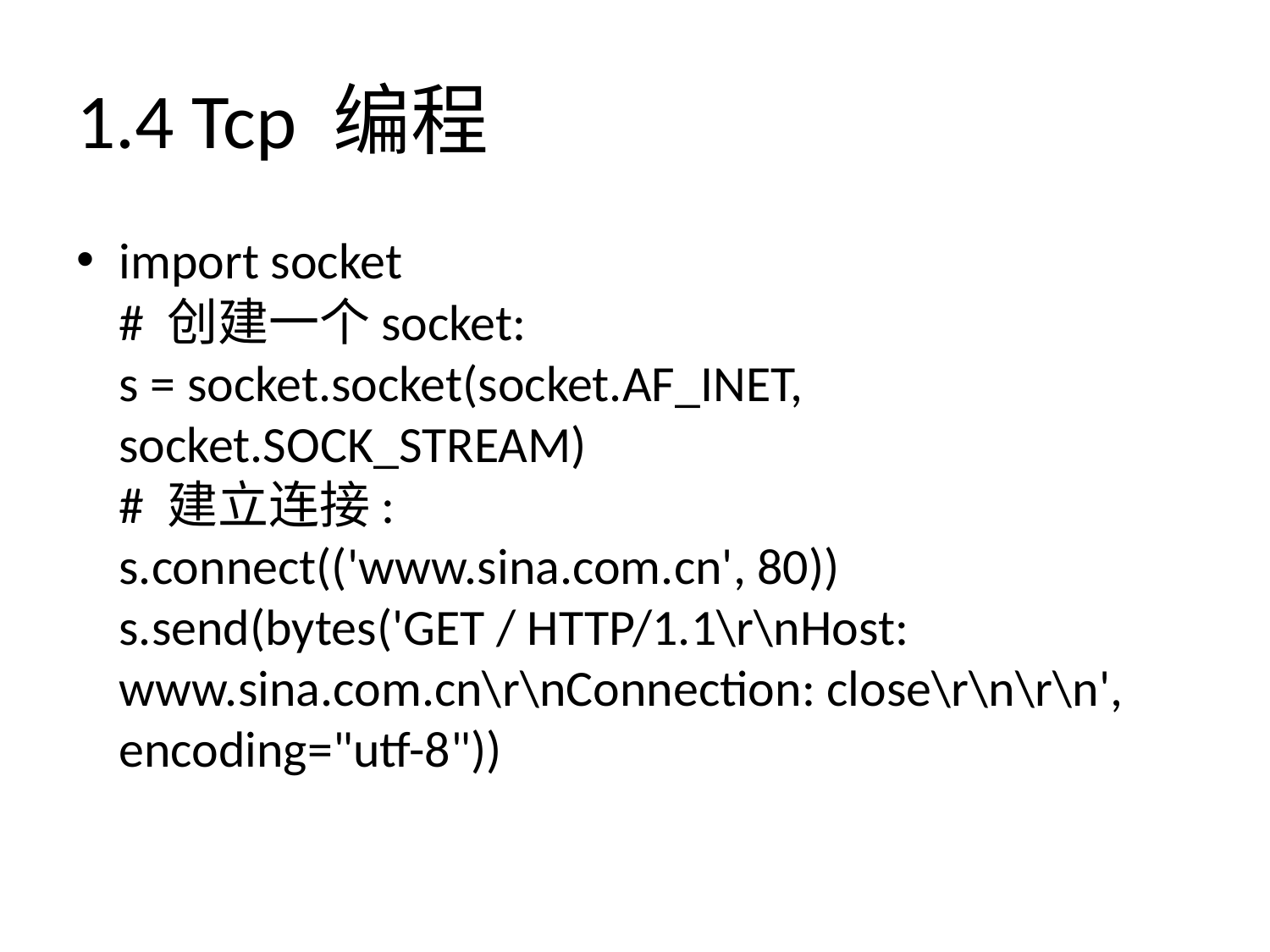

# 1.4 Tcp 编程
import socket
# 创建一个socket:
s = socket.socket(socket.AF_INET, socket.SOCK_STREAM)
# 建立连接:
s.connect(('www.sina.com.cn', 80))
s.send(bytes('GET / HTTP/1.1\r\nHost: www.sina.com.cn\r\nConnection: close\r\n\r\n', encoding="utf-8"))